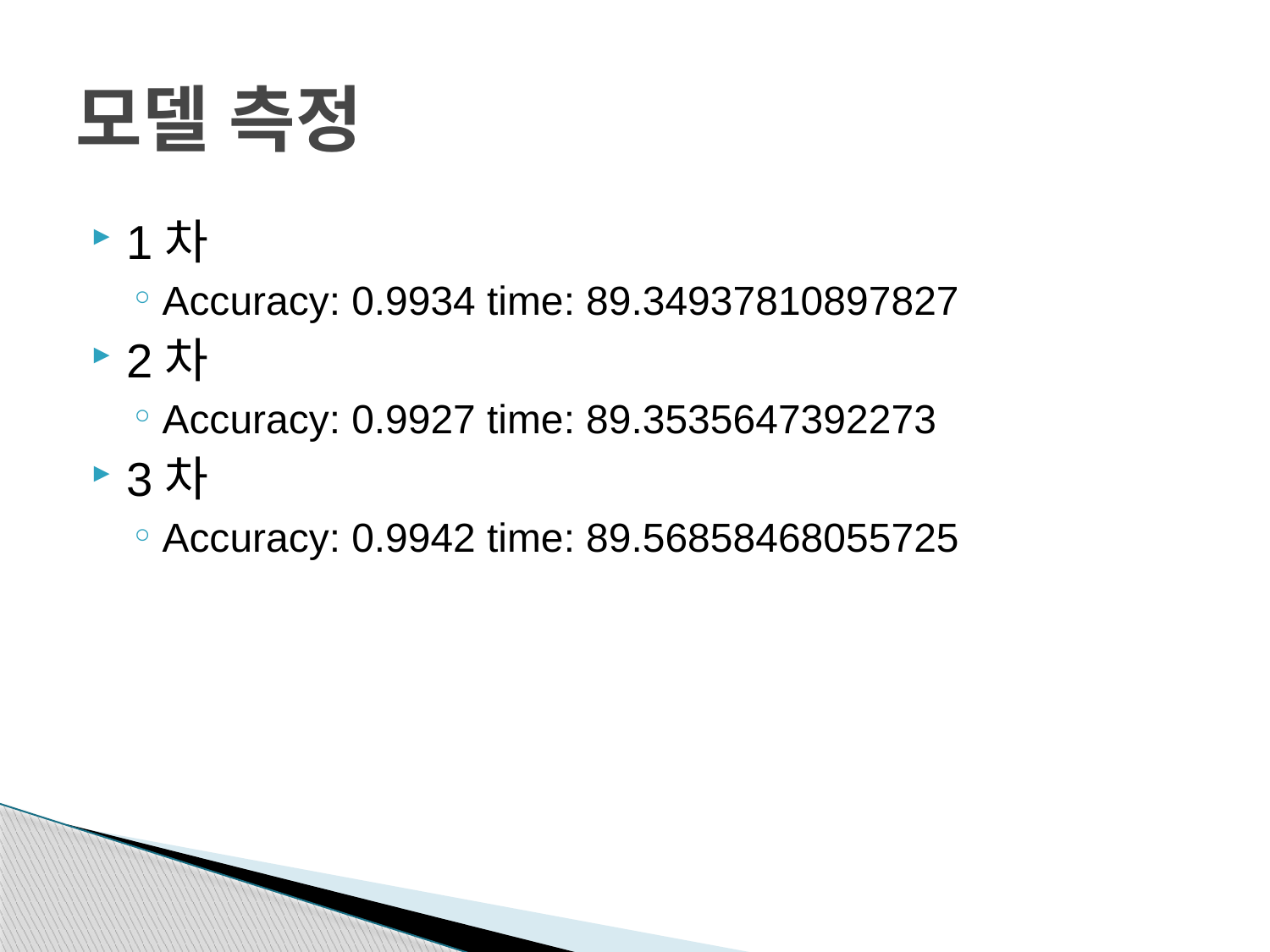

# 모델 측정
1차
Accuracy: 0.9934 time: 89.34937810897827
2차
Accuracy: 0.9927 time: 89.3535647392273
3차
Accuracy: 0.9942 time: 89.56858468055725